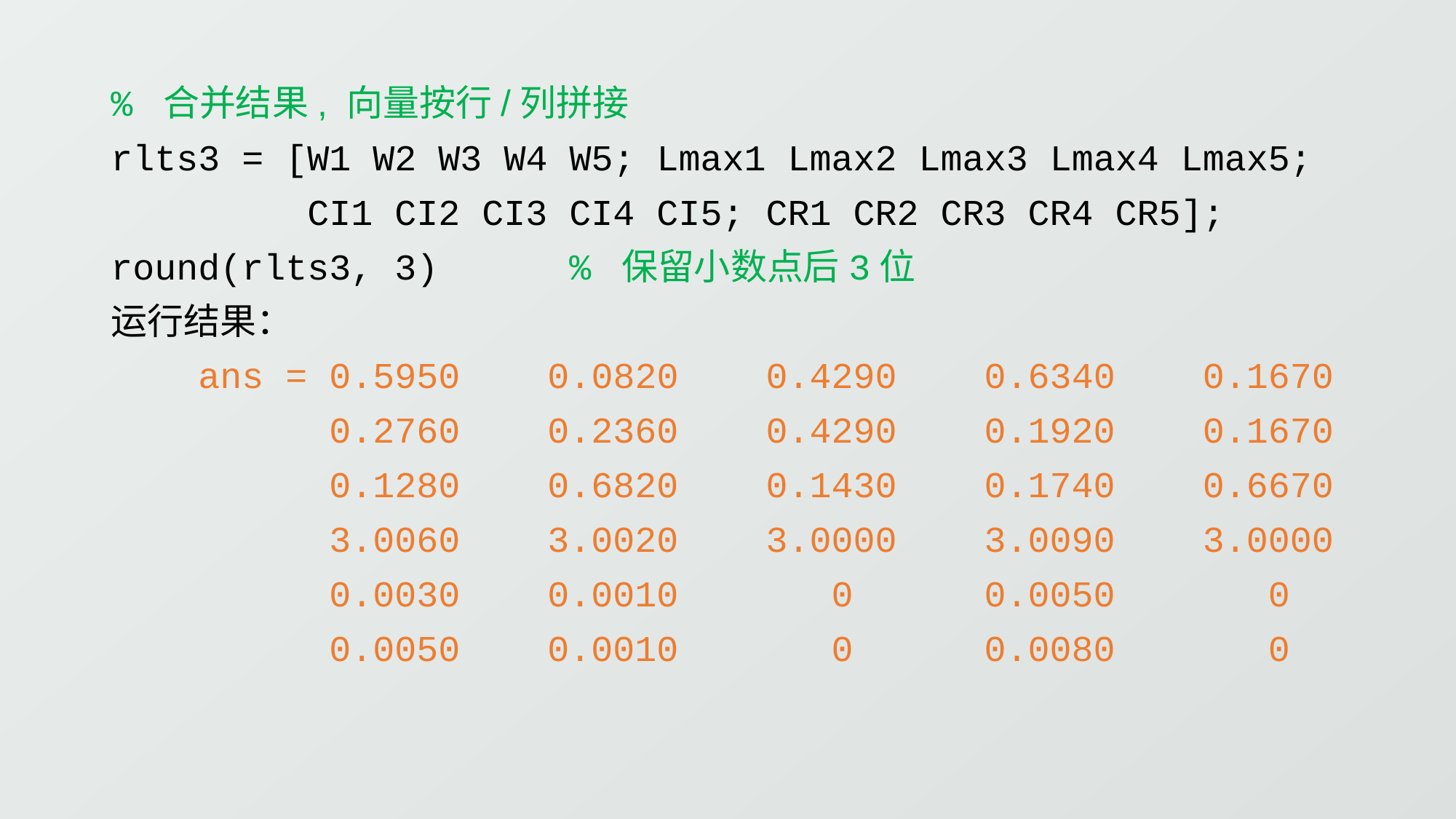

% 合并结果, 向量按行/列拼接
rlts3 = [W1 W2 W3 W4 W5; Lmax1 Lmax2 Lmax3 Lmax4 Lmax5;
         CI1 CI2 CI3 CI4 CI5; CR1 CR2 CR3 CR4 CR5];
round(rlts3, 3)      % 保留小数点后3位
运行结果：
    ans = 0.5950    0.0820    0.4290    0.6340    0.1670
          0.2760    0.2360    0.4290    0.1920    0.1670
          0.1280    0.6820    0.1430    0.1740    0.6670
          3.0060    3.0020    3.0000    3.0090    3.0000
          0.0030    0.0010       0      0.0050       0
          0.0050    0.0010       0      0.0080       0